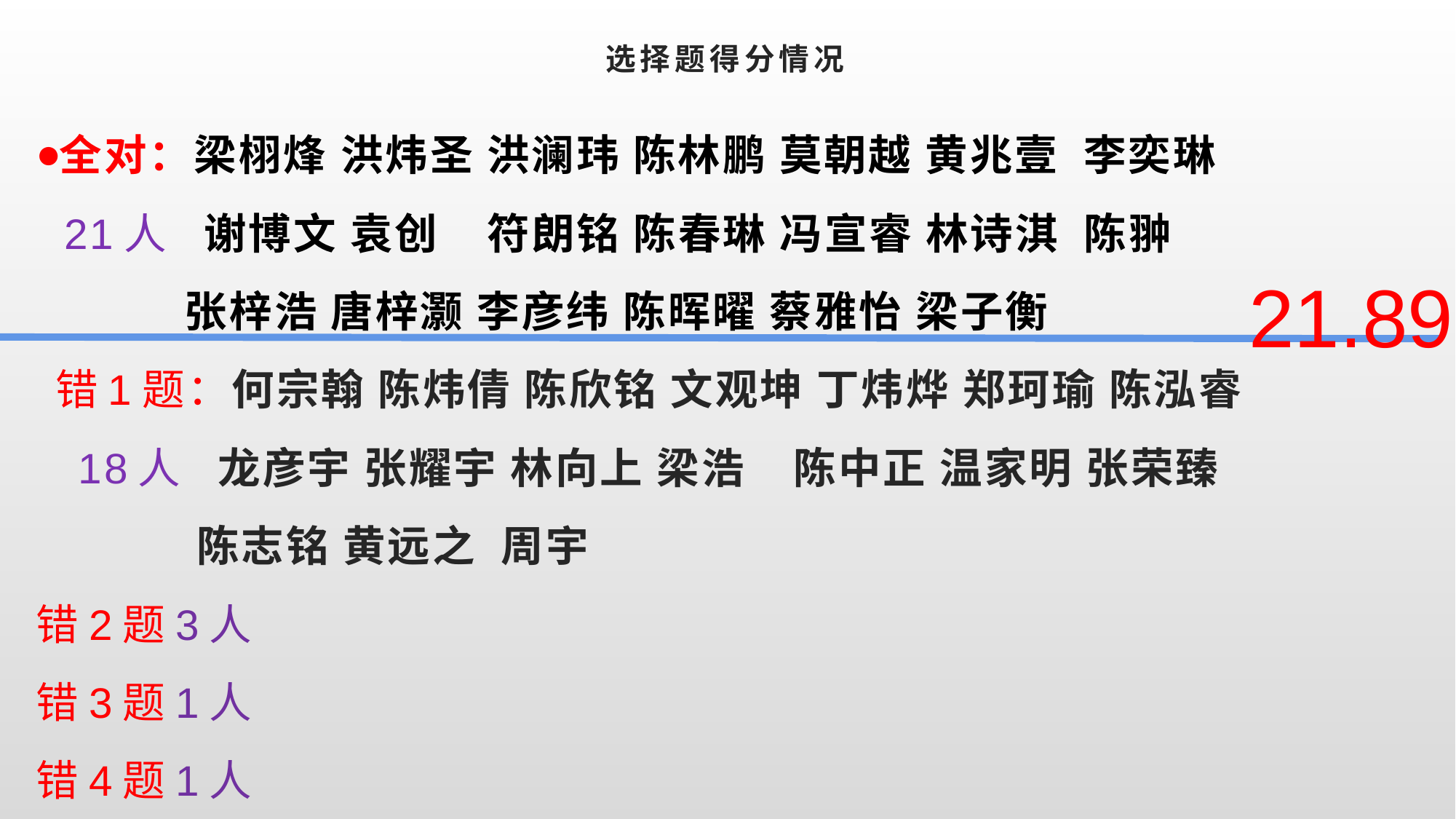

# 选择题得分情况
全对：梁栩烽 洪炜圣 洪澜玮 陈林鹏 莫朝越 黄兆壹  李奕琳
  21人   谢博文 袁创    符朗铭 陈春琳 冯宣睿 林诗淇  陈翀
            张梓浩 唐梓灏 李彦纬 陈晖曜 蔡雅怡 梁子衡
 错1题：何宗翰 陈炜倩 陈欣铭 文观坤 丁炜烨 郑珂瑜 陈泓睿
   18人   龙彦宇 张耀宇 林向上 梁浩    陈中正 温家明 张荣臻
             陈志铭 黄远之  周宇
错2题3人
错3题1人
错4题1人
21.89